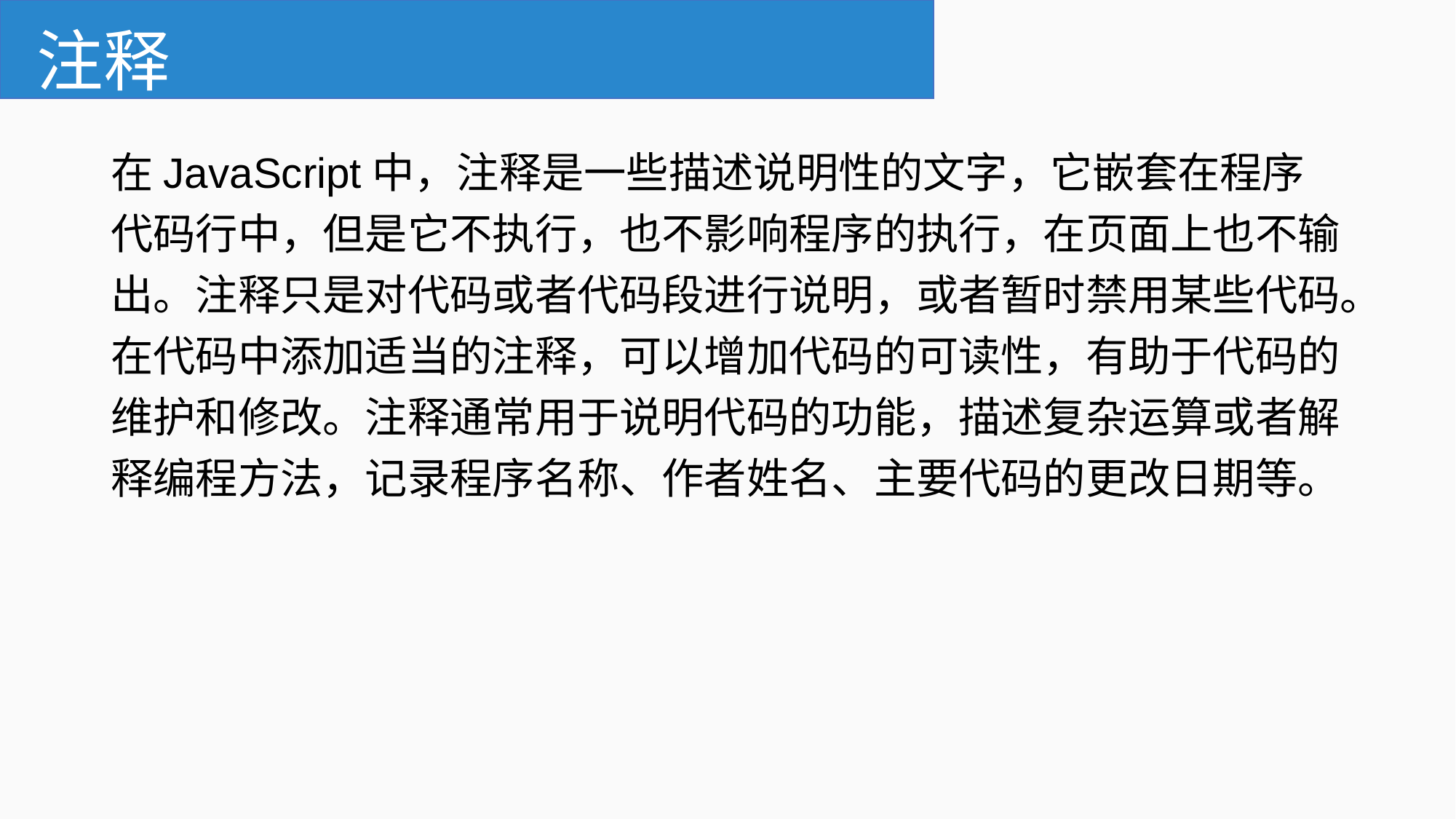

# 注释
在JavaScript中，注释是一些描述说明性的文字，它嵌套在程序代码行中，但是它不执行，也不影响程序的执行，在页面上也不输出。注释只是对代码或者代码段进行说明，或者暂时禁用某些代码。在代码中添加适当的注释，可以增加代码的可读性，有助于代码的维护和修改。注释通常用于说明代码的功能，描述复杂运算或者解释编程方法，记录程序名称、作者姓名、主要代码的更改日期等。